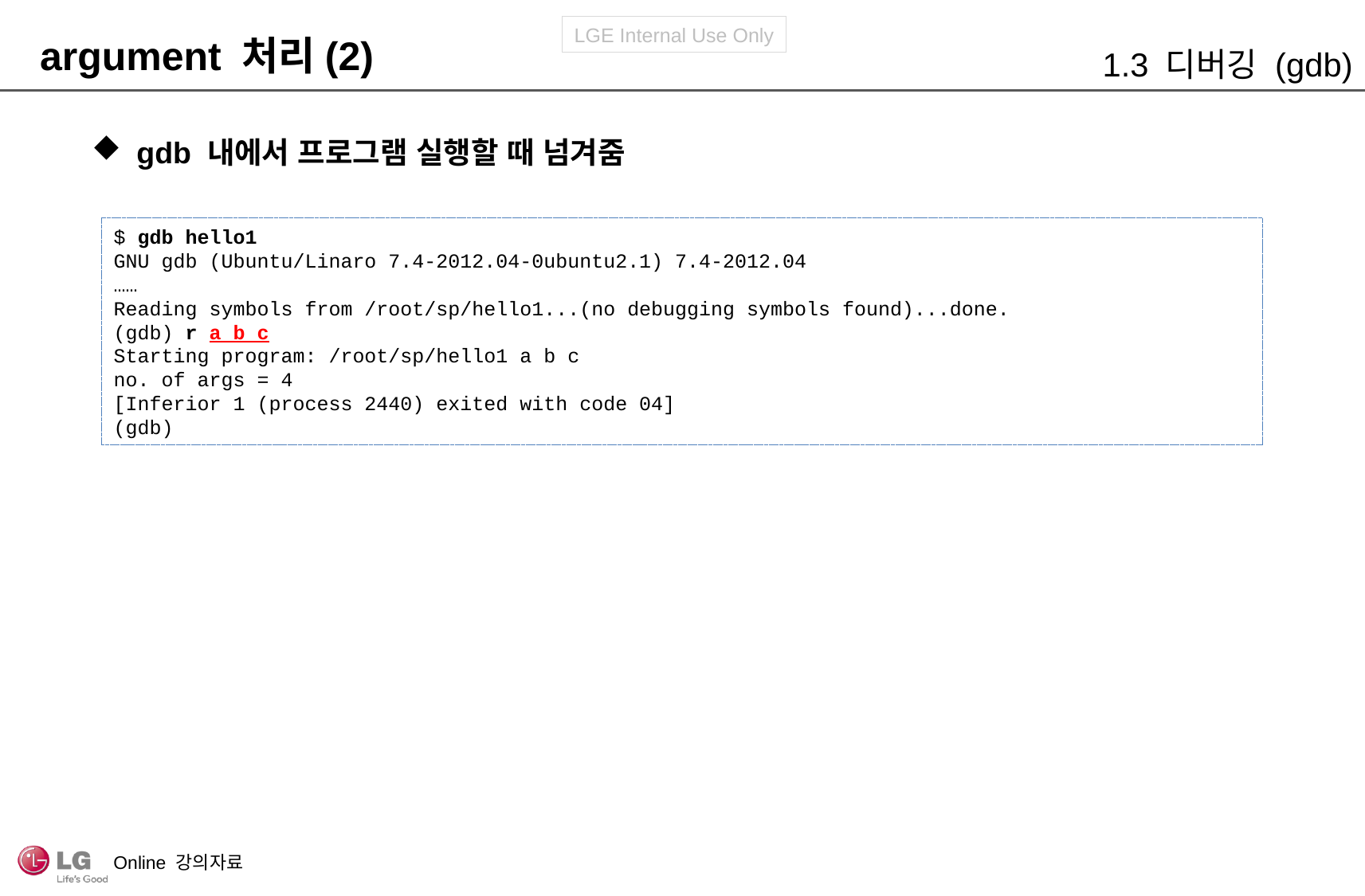

argument 처리(2)
1.3 디버깅 (gdb)
gdb 내에서 프로그램 실행할 때 넘겨줌

$ gdb hello1
GNU gdb (Ubuntu/Linaro 7.4-2012.04-0ubuntu2.1) 7.4-2012.04
……
Reading symbols from /root/sp/hello1...(no debugging symbols found)...done.
(gdb) r a b c
Starting program: /root/sp/hello1 a b c
no. of args = 4
[Inferior 1 (process 2440) exited with code 04]
(gdb)